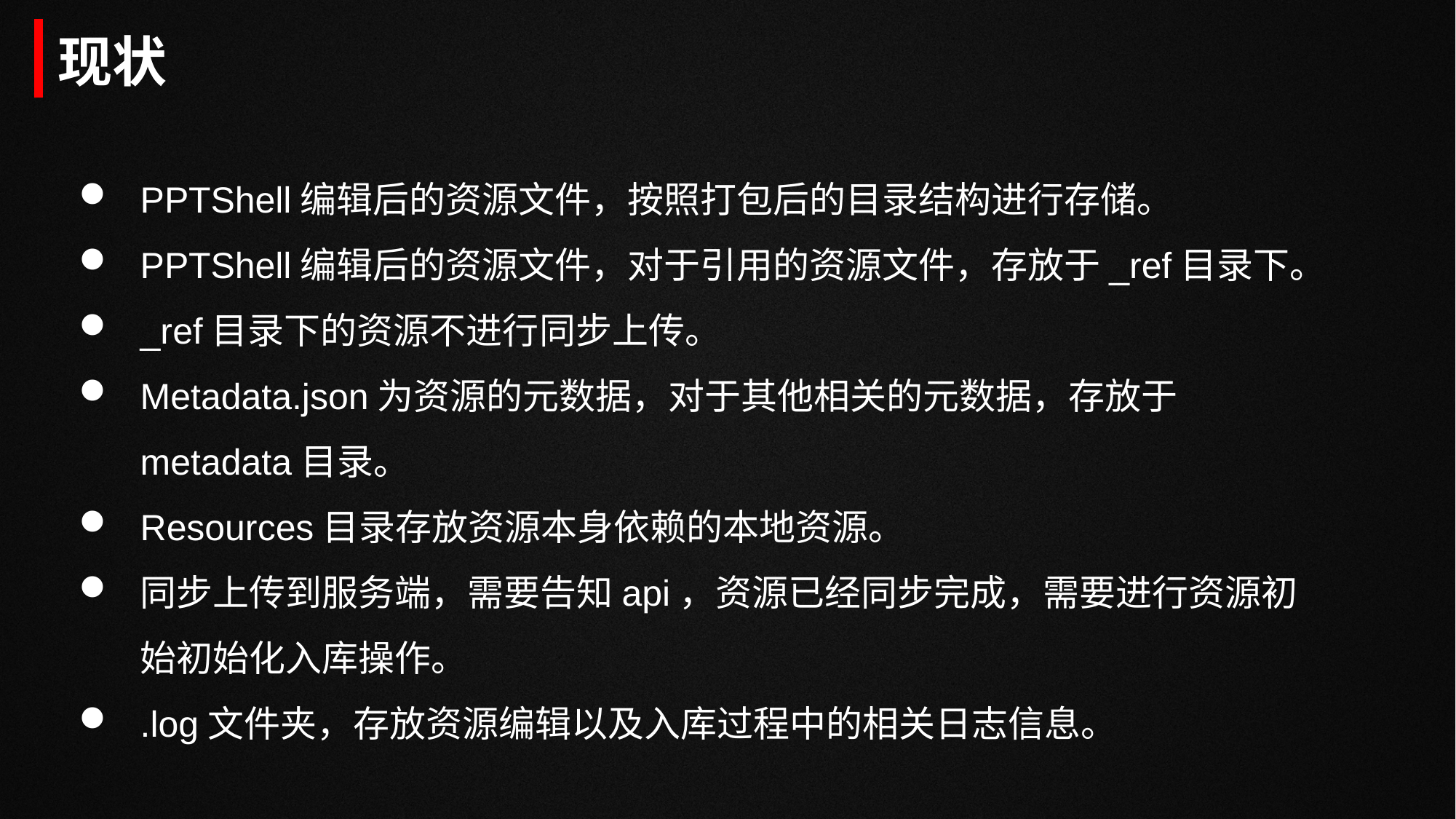

现状
PPTShell编辑后的资源文件，按照打包后的目录结构进行存储。
PPTShell编辑后的资源文件，对于引用的资源文件，存放于_ref目录下。
_ref目录下的资源不进行同步上传。
Metadata.json为资源的元数据，对于其他相关的元数据，存放于metadata目录。
Resources目录存放资源本身依赖的本地资源。
同步上传到服务端，需要告知api，资源已经同步完成，需要进行资源初始初始化入库操作。
.log文件夹，存放资源编辑以及入库过程中的相关日志信息。